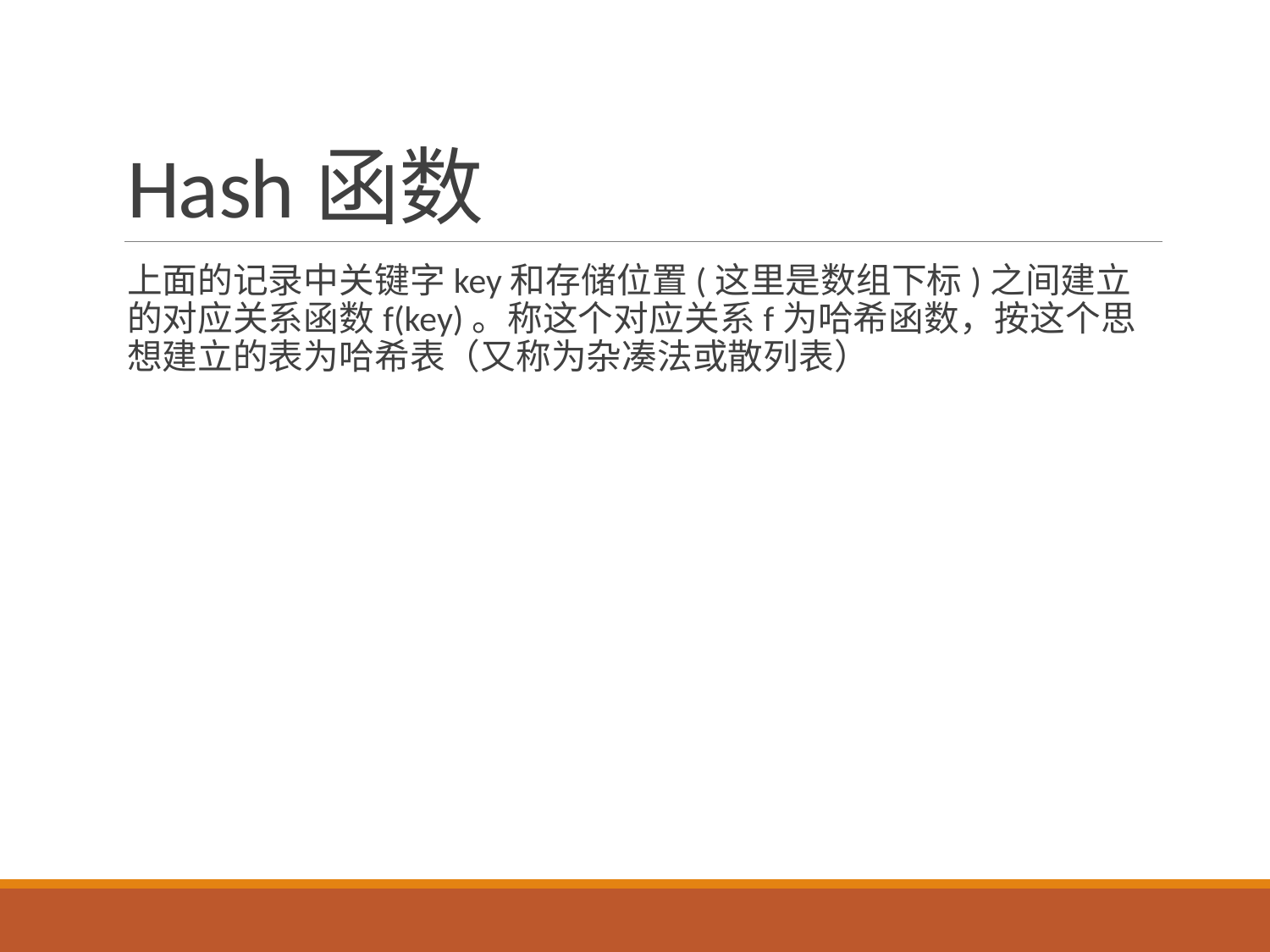

# Hash函数
上面的记录中关键字key和存储位置(这里是数组下标)之间建立的对应关系函数f(key)。称这个对应关系f为哈希函数，按这个思想建立的表为哈希表（又称为杂凑法或散列表）